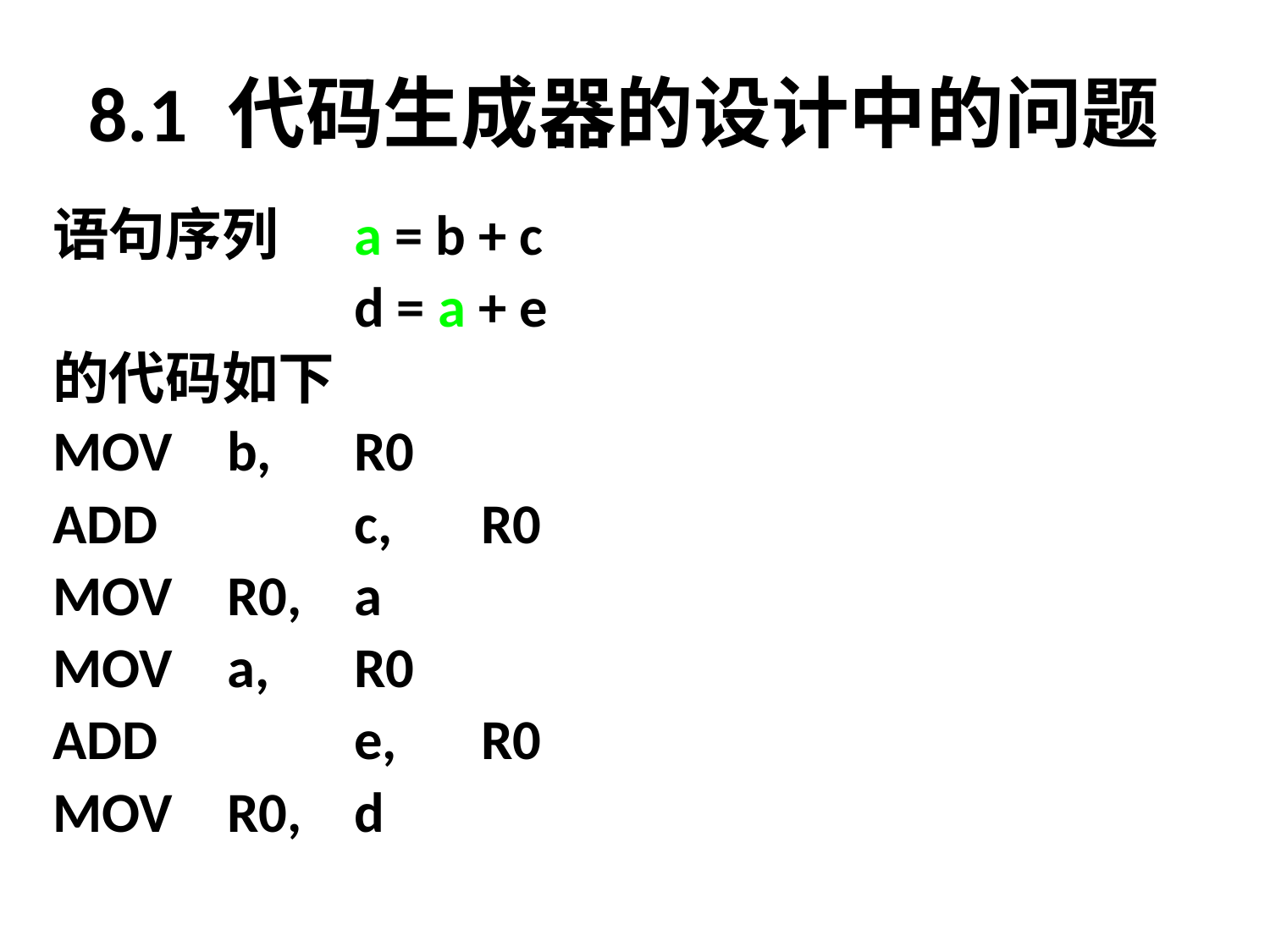

# 8.1 代码生成器的设计中的问题
语句序列 	a = b + c
			d = a + e
的代码如下
MOV 	b,	R0
ADD		c,	R0
MOV	R0,	a
MOV	a,	R0
ADD		e,	R0
MOV	R0,	d